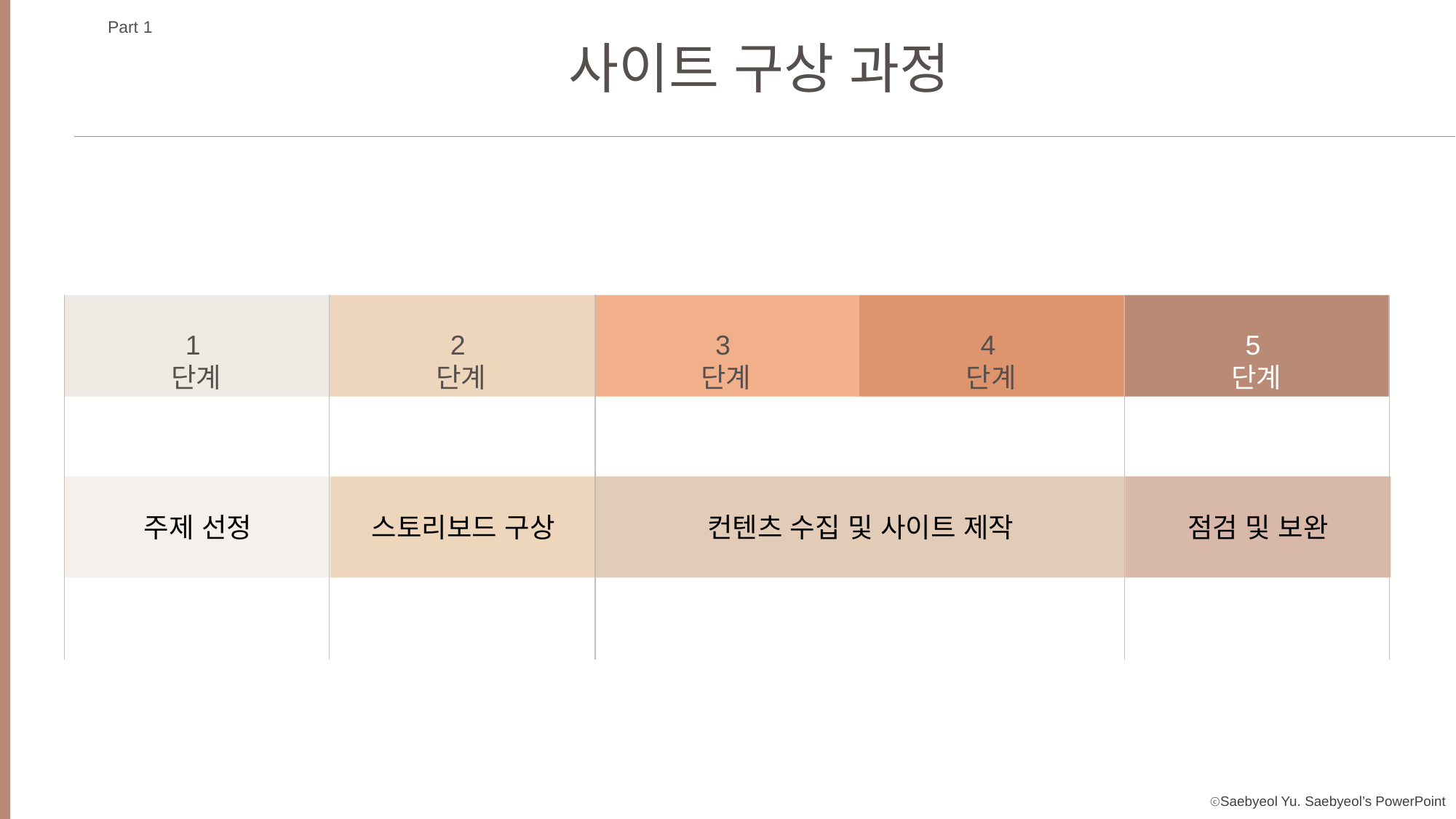

Part 1
사이트 구상 과정

1단계
2단계
3단계
4단계
5단계
주제 선정
스토리보드 구상
컨텐츠 수집 및 사이트 제작
점검 및 보완